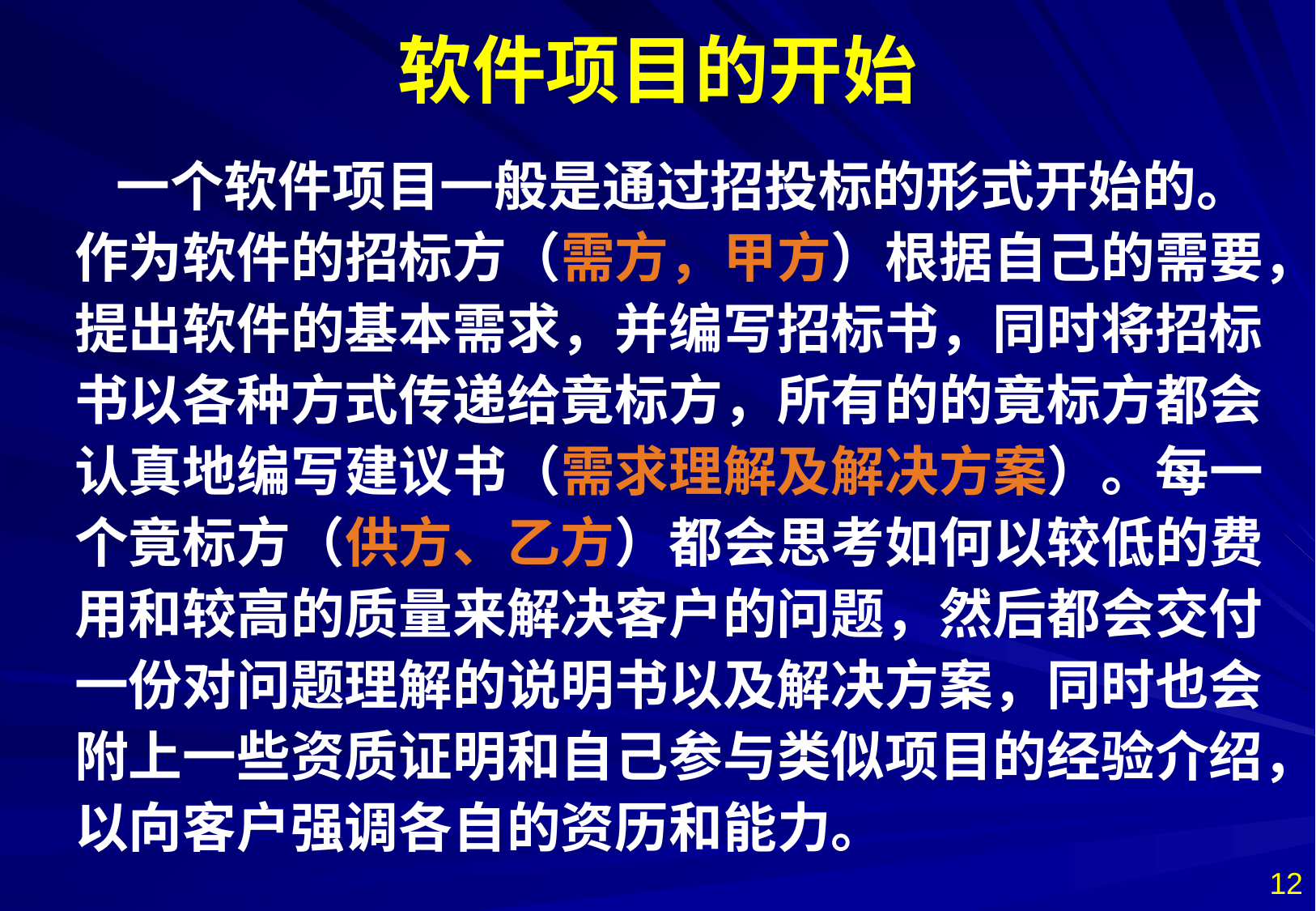

# 软件项目的开始
      一个软件项目一般是通过招投标的形式开始的。作为软件的招标方（需方，甲方）根据自己的需要，提出软件的基本需求，并编写招标书，同时将招标书以各种方式传递给竟标方，所有的的竟标方都会认真地编写建议书（需求理解及解决方案）。每一个竟标方（供方、乙方）都会思考如何以较低的费用和较高的质量来解决客户的问题，然后都会交付一份对问题理解的说明书以及解决方案，同时也会附上一些资质证明和自己参与类似项目的经验介绍，以向客户强调各自的资历和能力。
12